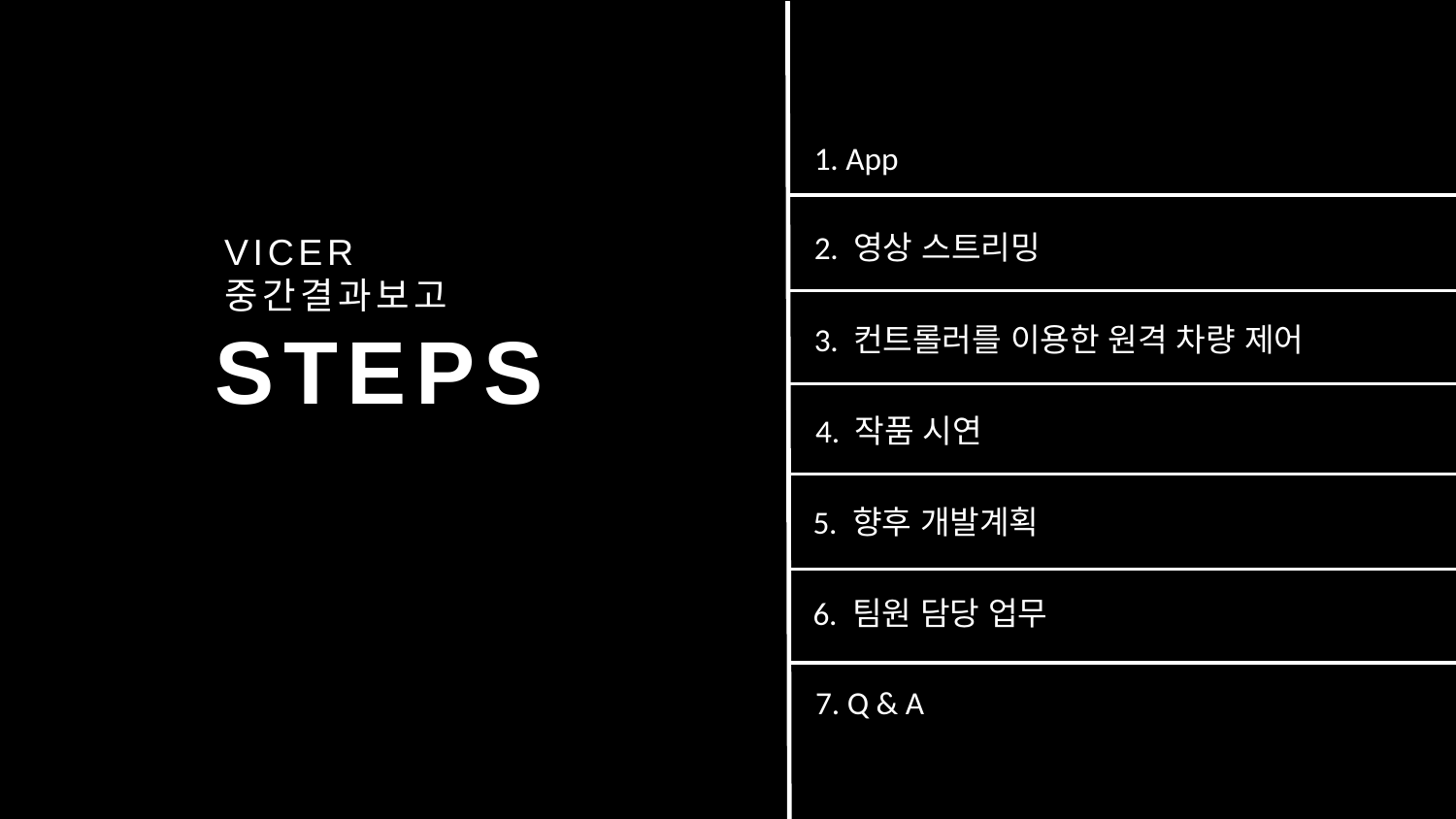

1. App
2. 영상 스트리밍
VICER
중간결과보고
STEPS
3. 컨트롤러를 이용한 원격 차량 제어
4. 작품 시연
5. 향후 개발계획

6. 팀원 담당 업무
7. Q & A